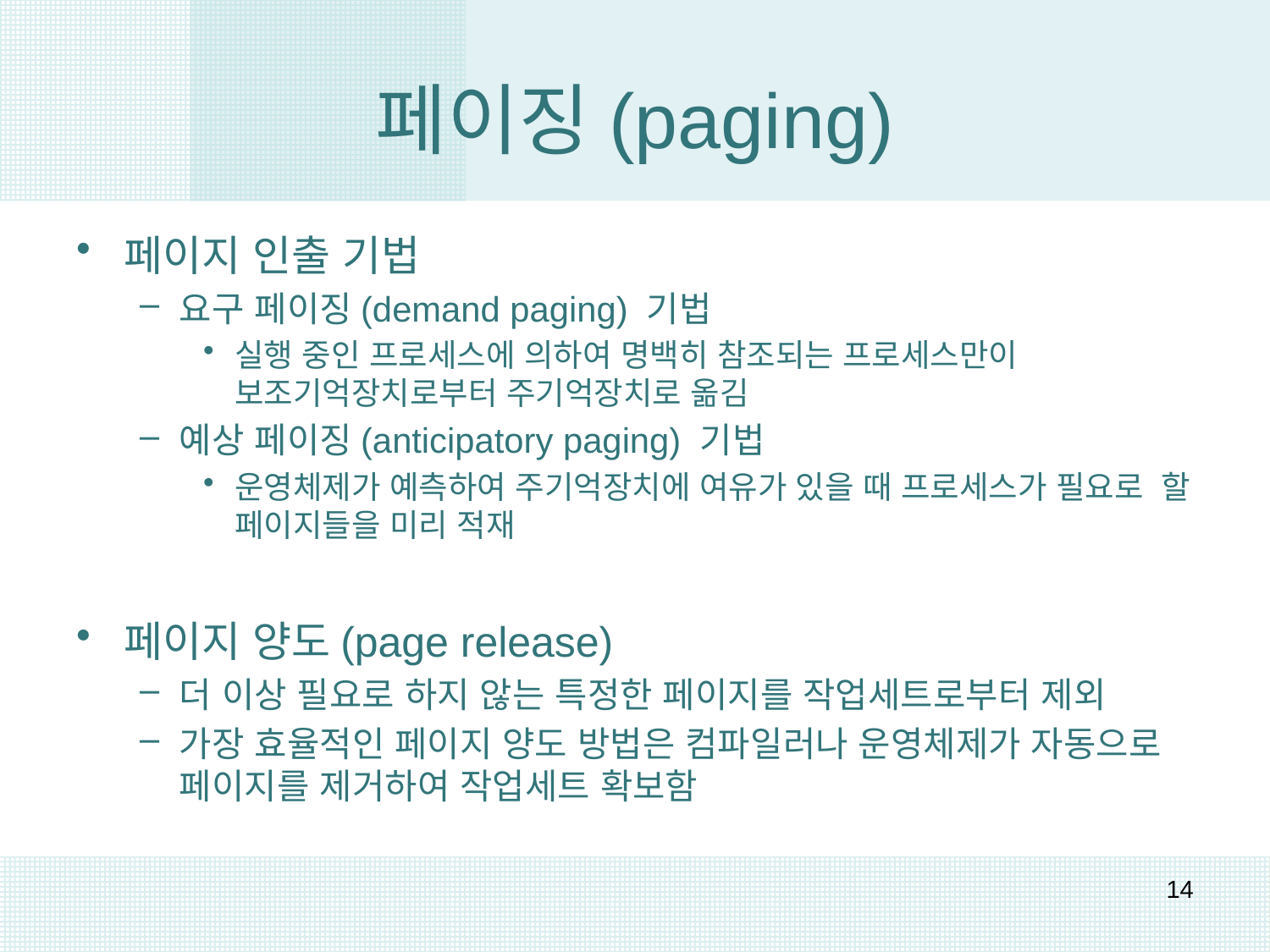

# 페이징(paging)
페이지 인출 기법
요구 페이징(demand paging) 기법
실행 중인 프로세스에 의하여 명백히 참조되는 프로세스만이 보조기억장치로부터 주기억장치로 옮김
예상 페이징(anticipatory paging) 기법
운영체제가 예측하여 주기억장치에 여유가 있을 때 프로세스가 필요로  할 페이지들을 미리 적재

페이지 양도(page release)
더 이상 필요로 하지 않는 특정한 페이지를 작업세트로부터 제외
가장 효율적인 페이지 양도 방법은 컴파일러나 운영체제가 자동으로 페이지를 제거하여 작업세트 확보함

14